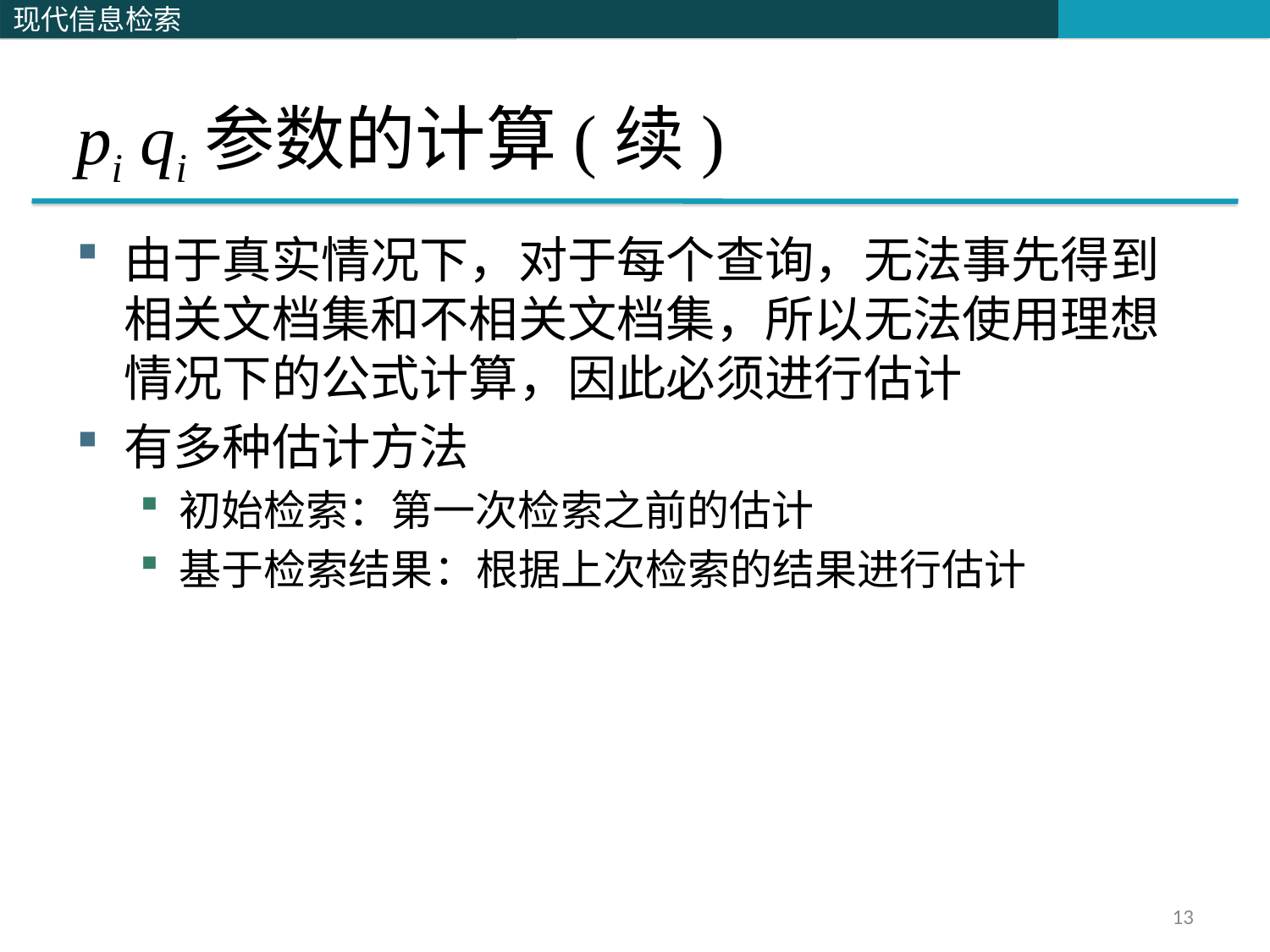

# pi qi参数的计算(续)
由于真实情况下，对于每个查询，无法事先得到相关文档集和不相关文档集，所以无法使用理想情况下的公式计算，因此必须进行估计
有多种估计方法
初始检索：第一次检索之前的估计
基于检索结果：根据上次检索的结果进行估计

13